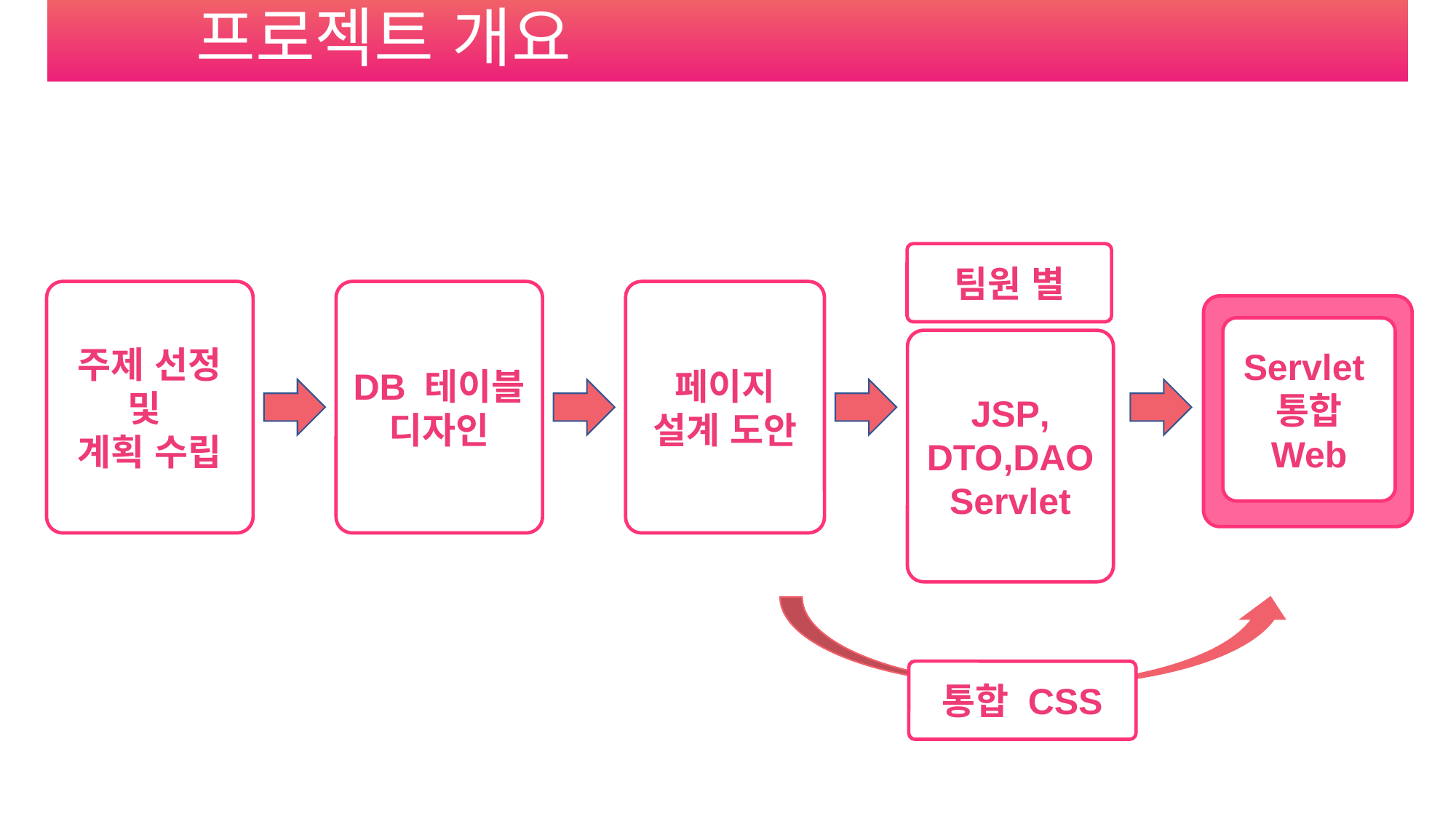

# 프로젝트 개요
팀원 별
주제 선정
및
계획 수립
DB 테이블
디자인
페이지
설계 도안

Servlet
통합
Web
JSP,
DTO,DAO
Servlet

통합 CSS